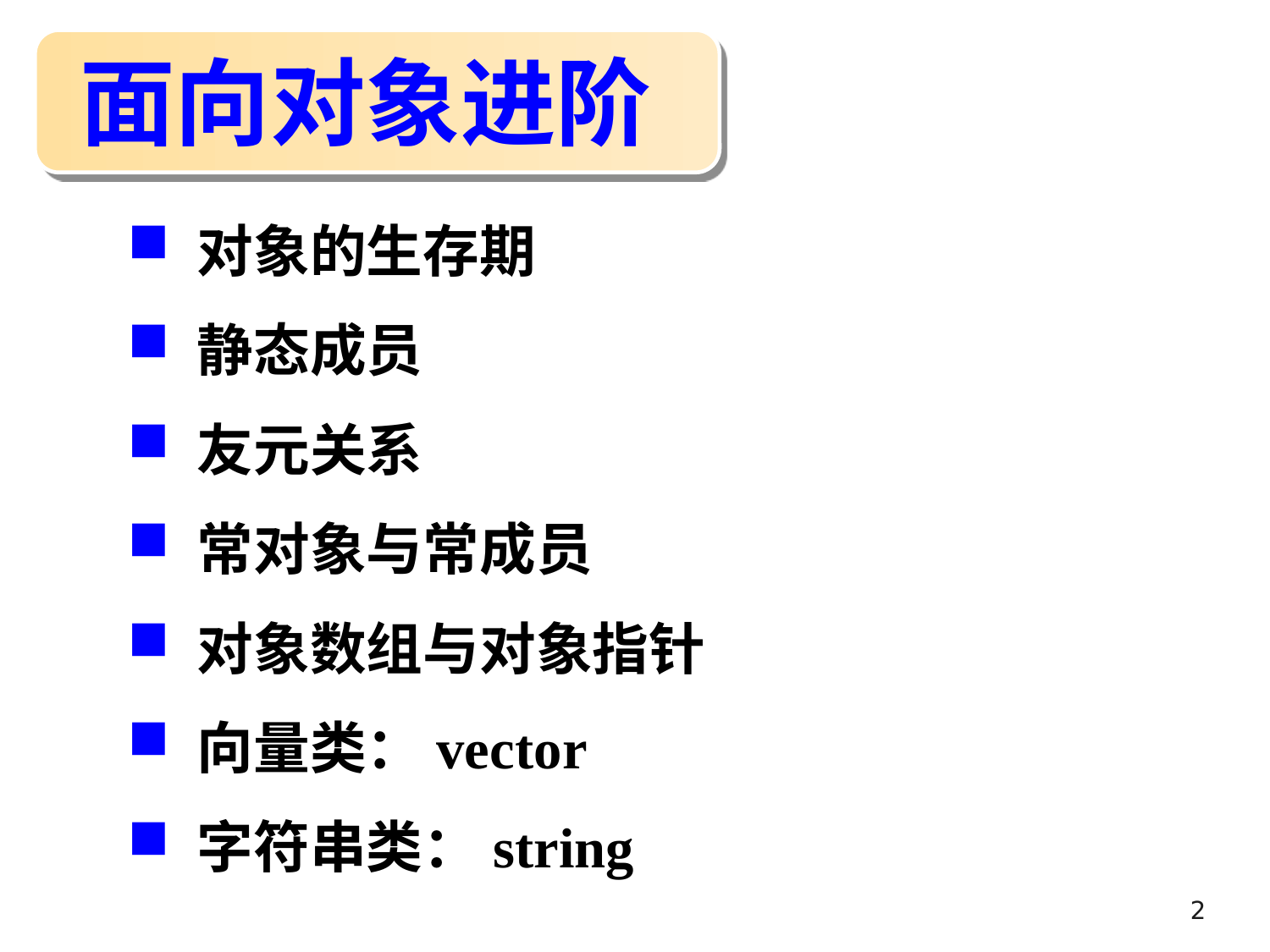

# 面向对象进阶
 对象的生存期
 静态成员
 友元关系
 常对象与常成员
 对象数组与对象指针
 向量类：vector
 字符串类：string
2